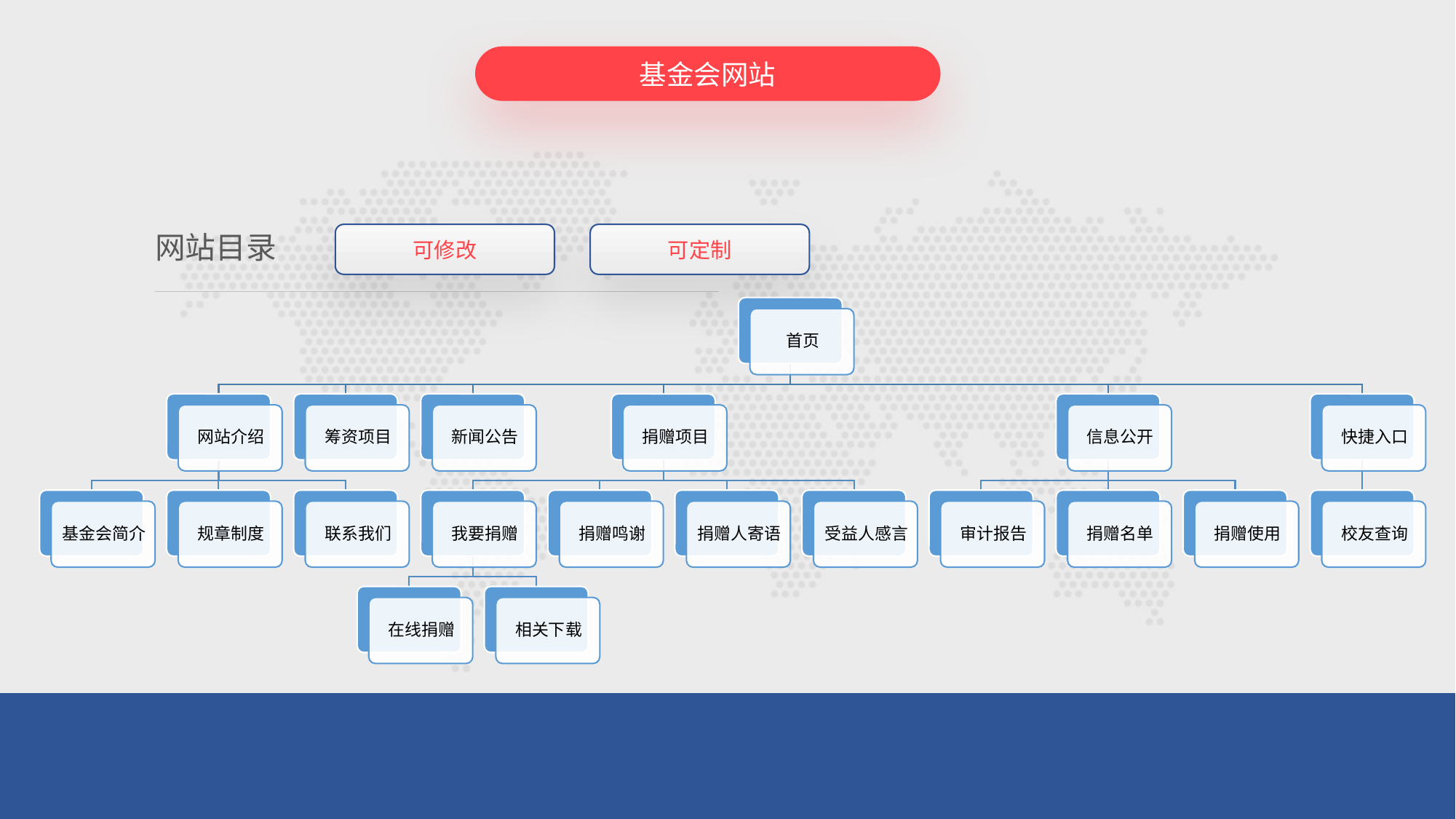

基金会网站
首页
网站介绍
基金会简介
规章制度
联系我们
筹资项目
新闻公告
捐赠项目
我要捐赠
在线捐赠
相关下载
捐赠鸣谢
捐赠人寄语
受益人感言
信息公开
审计报告
捐赠名单
捐赠使用
快捷入口
校友查询
可修改
可定制
网站目录